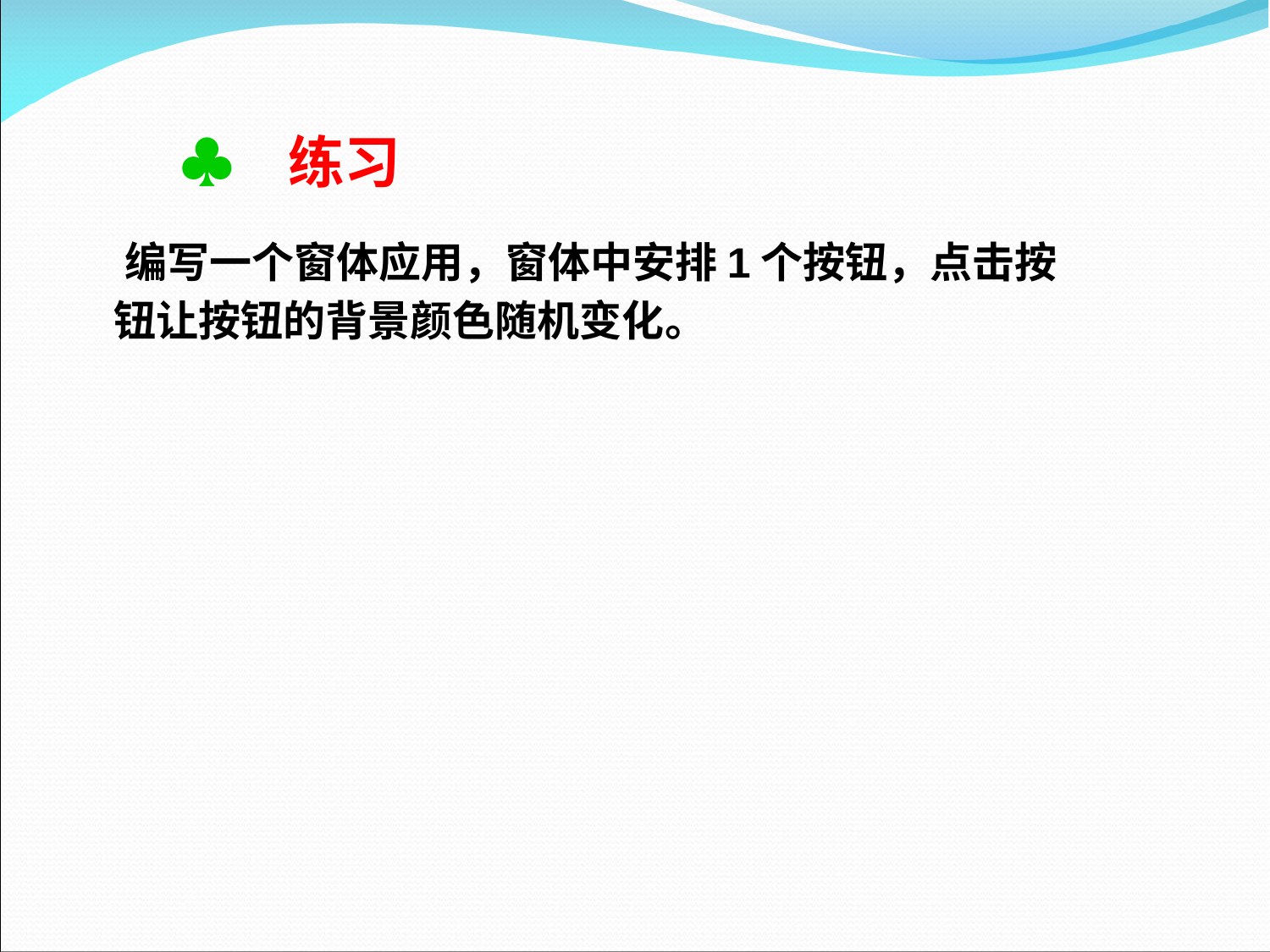

# ♣   练习
    编写一个窗体应用，窗体中安排1个按钮，点击按钮让按钮的背景颜色随机变化。